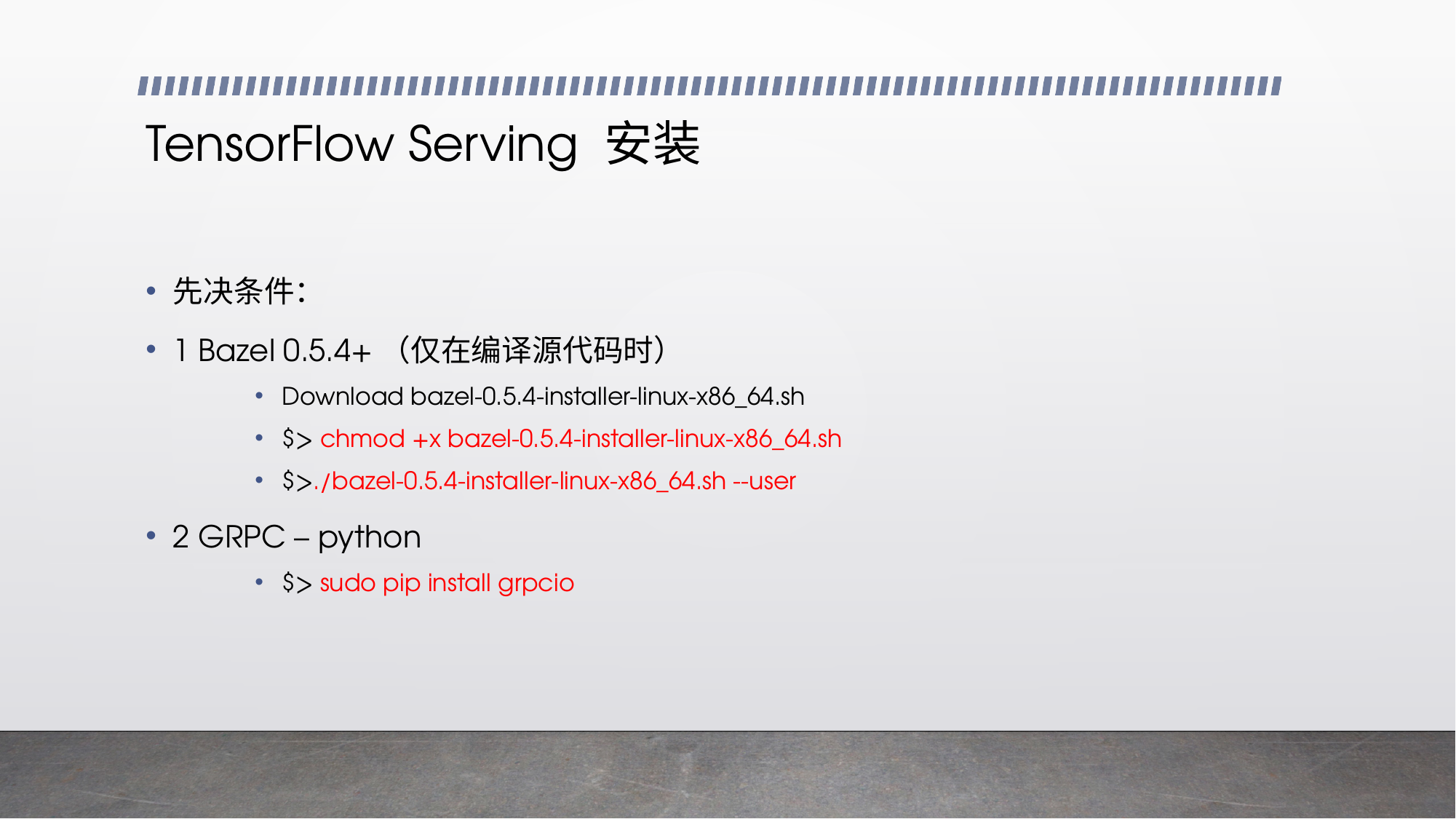

# TensorFlow Serving 安装
先决条件：
1 Bazel 0.5.4+（仅在编译源代码时）
Download bazel-0.5.4-installer-linux-x86_64.sh
$> chmod +x bazel-0.5.4-installer-linux-x86_64.sh
$>./bazel-0.5.4-installer-linux-x86_64.sh --user
2 GRPC – python
$> sudo pip install grpcio